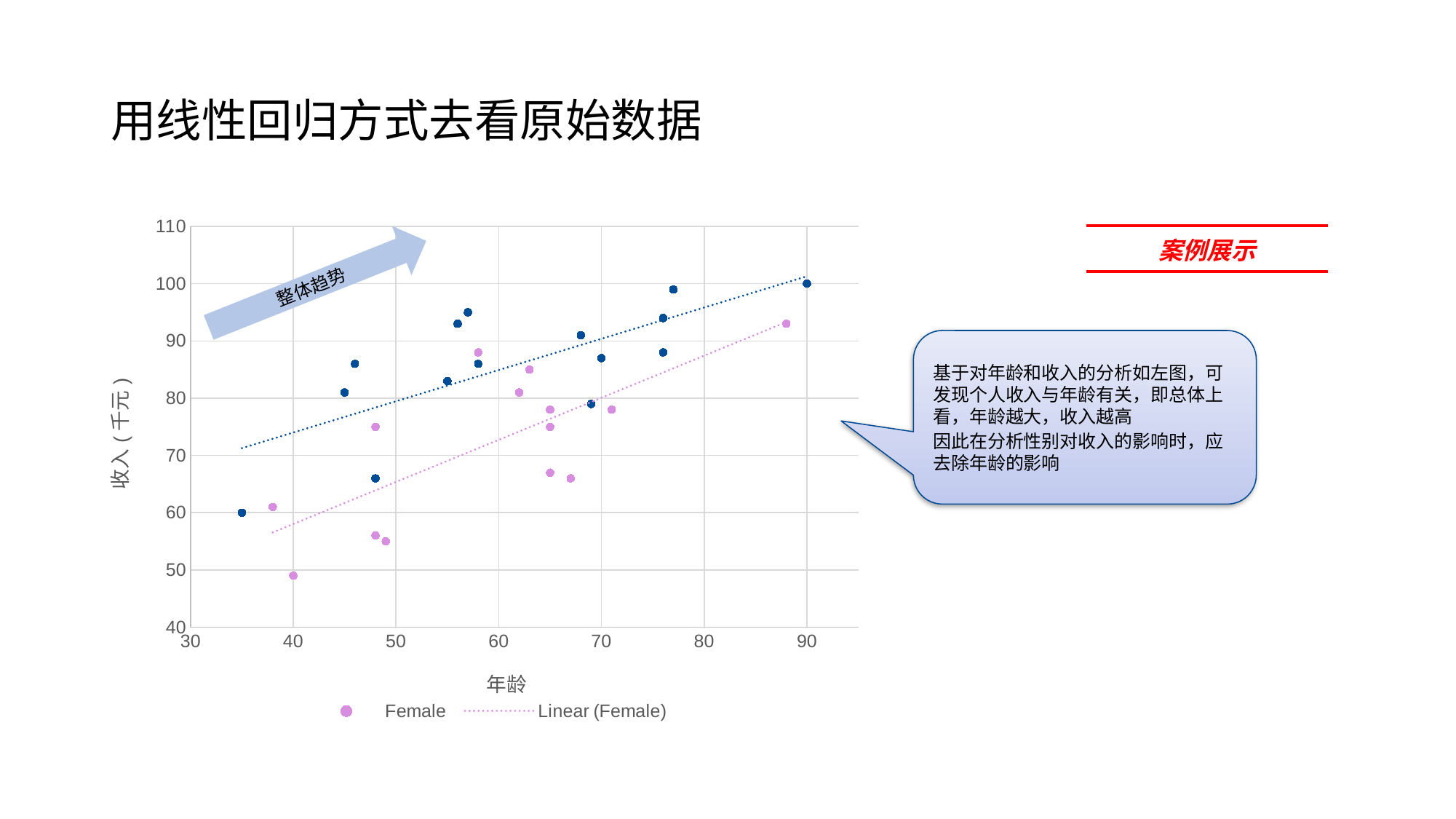

# 用线性回归方式去看原始数据

### Chart

| Category |  |  |
|---|---|---|
| 案例展示 |
| --- |
整体趋势
基于对年龄和收入的分析如左图，可发现个人收入与年龄有关，即总体上看，年龄越大，收入越高
因此在分析性别对收入的影响时，应去除年龄的影响